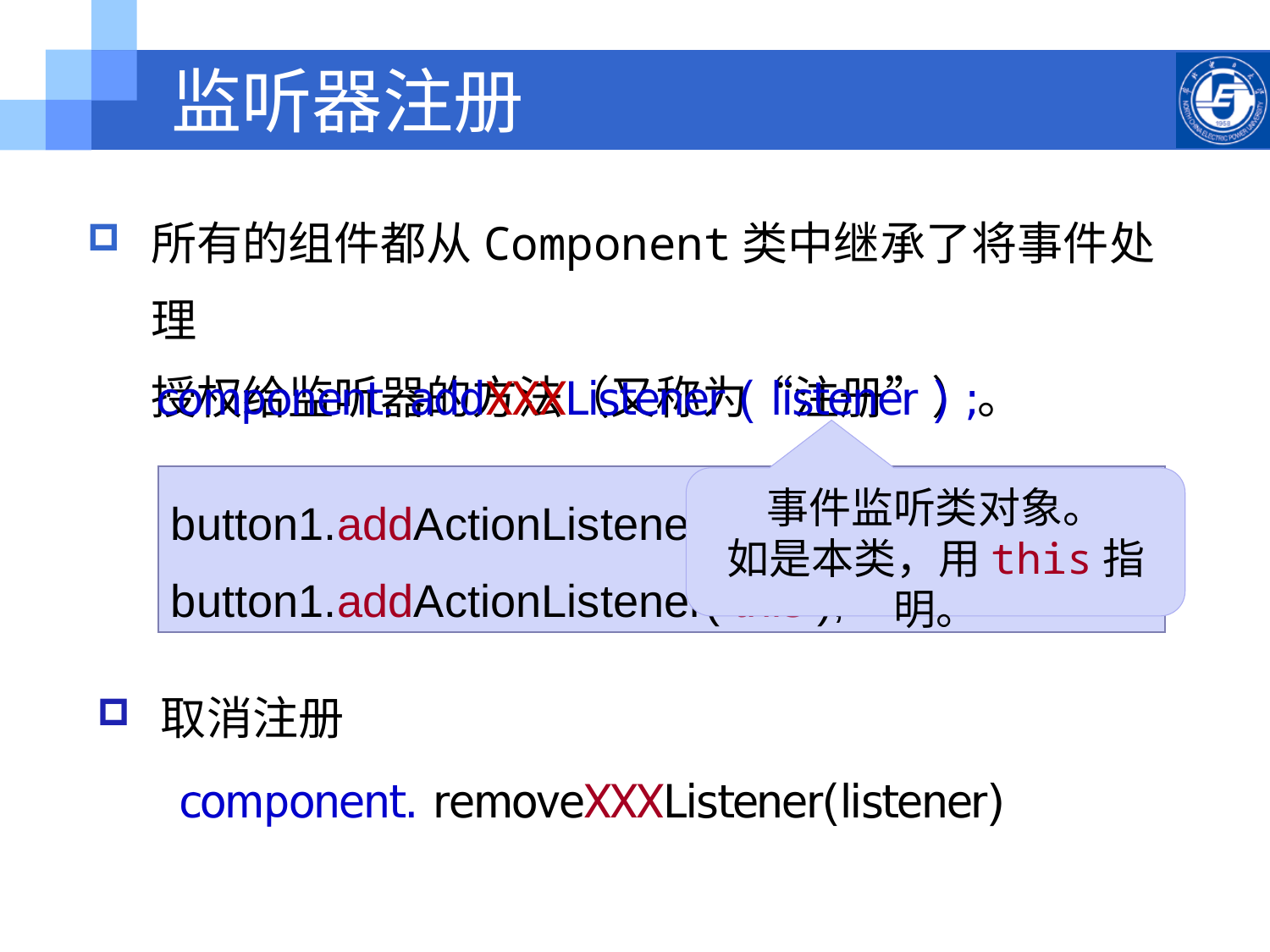

监听器注册
所有的组件都从Component类中继承了将事件处理
授权给监听器的方法（又称为“注册”）。
component. addXXXListener ( listener ) ;
button1.addActionListener( new ButtonEvent() );
button1.addActionListener( this );
事件监听类对象。
如是本类，用this指明。
取消注册
   component. removeXXXListener(listener)